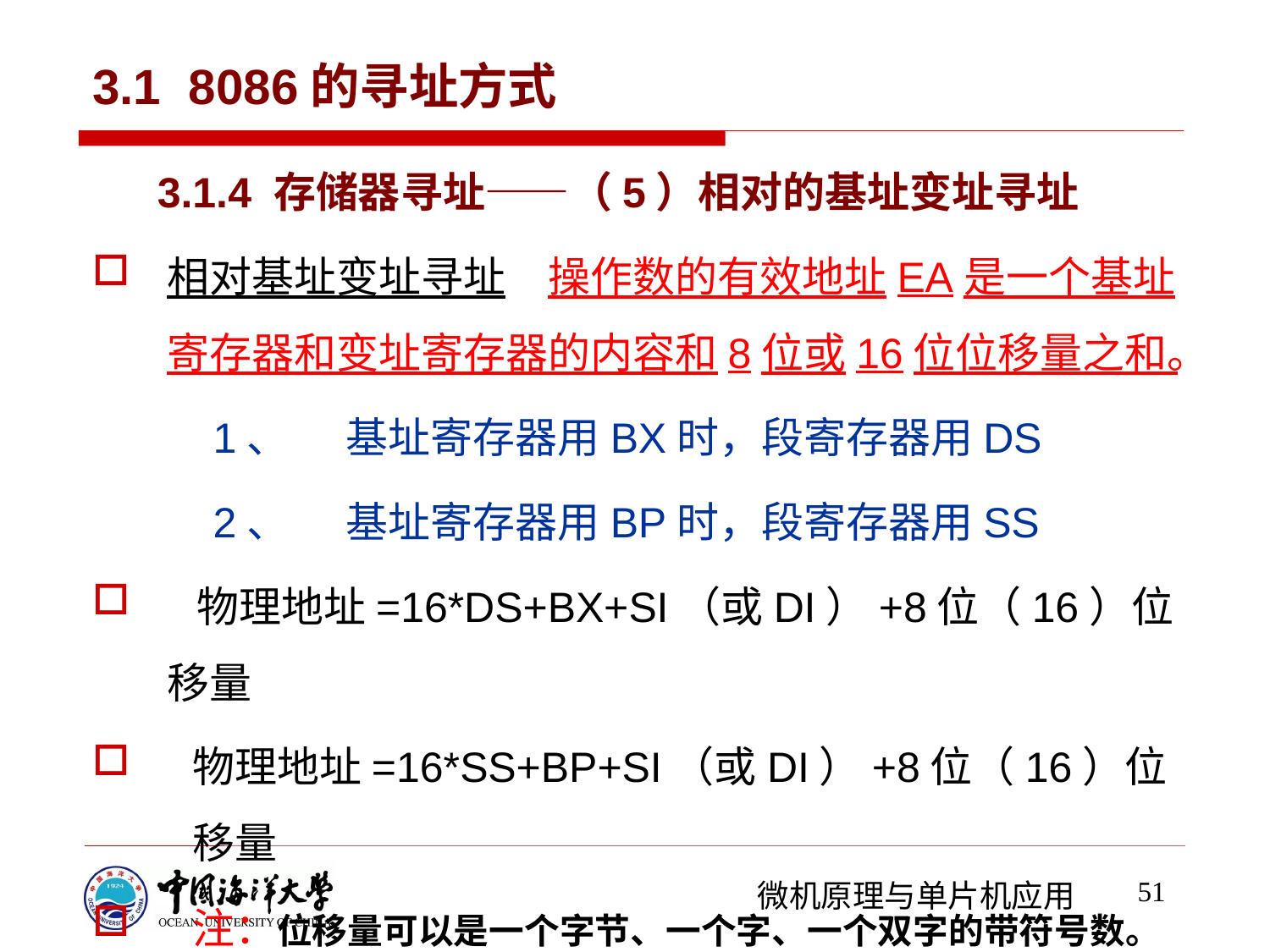

# 3.1  8086的寻址方式
3.1.4 存储器寻址——（5）相对的基址变址寻址
相对基址变址寻址：操作数的有效地址EA是一个基址寄存器和变址寄存器的内容和8位或16位位移量之和。
      1、      基址寄存器用BX时，段寄存器用DS
      2、      基址寄存器用BP时，段寄存器用SS
  物理地址=16*DS+BX+SI（或DI）+8位（16）位移量
物理地址=16*SS+BP+SI（或DI）+8位（16）位移量
注：位移量可以是一个字节、一个字、一个双字的带符号数。

51